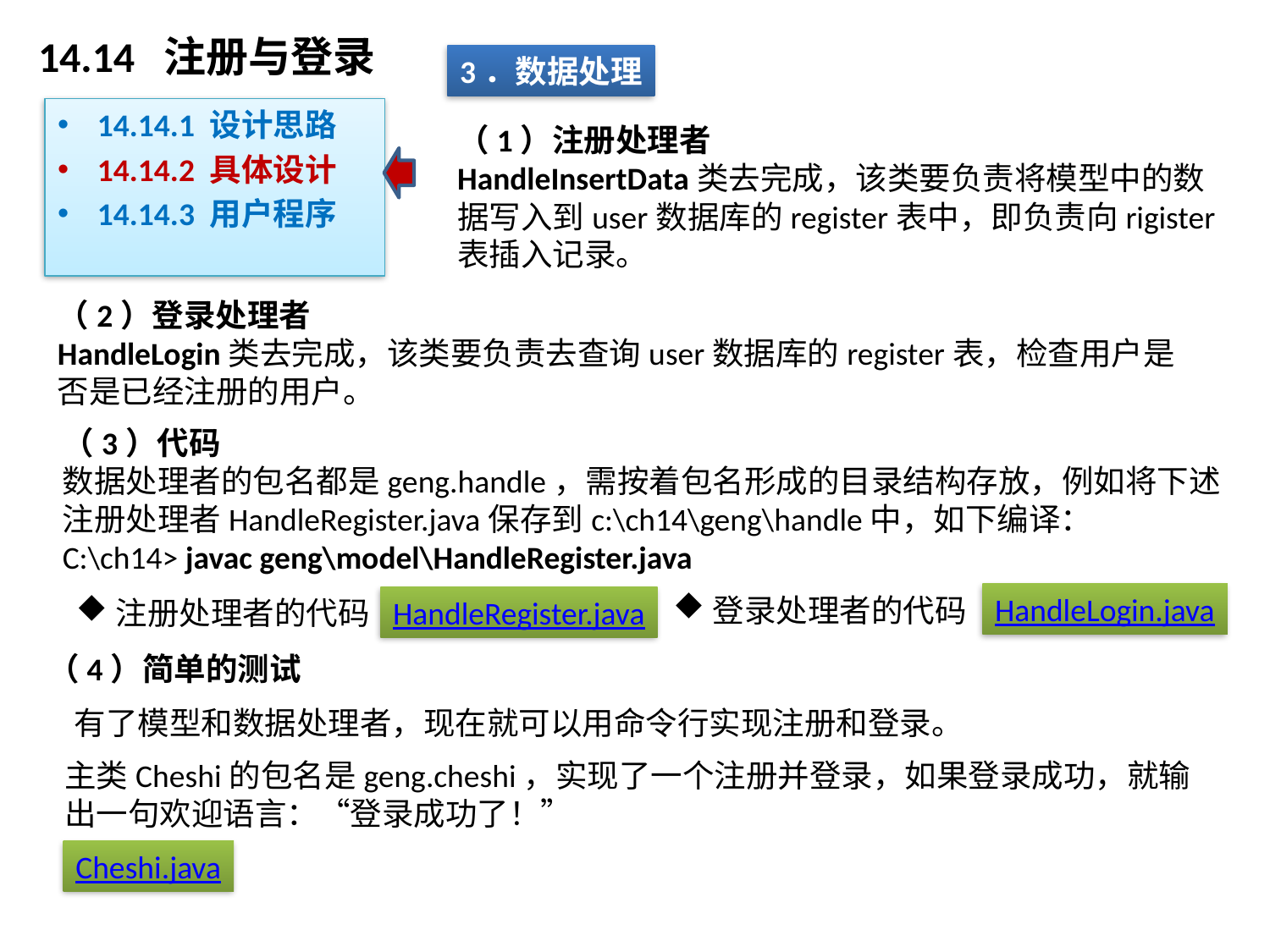

# 14.14  注册与登录
3．数据处理
14.14.1 设计思路
14.14.2 具体设计
14.14.3 用户程序
（1）注册处理者
HandleInsertData类去完成，该类要负责将模型中的数据写入到user数据库的register表中，即负责向rigister表插入记录。

（2）登录处理者
HandleLogin类去完成，该类要负责去查询user数据库的register表，检查用户是否是已经注册的用户。
（3）代码
数据处理者的包名都是geng.handle，需按着包名形成的目录结构存放，例如将下述注册处理者HandleRegister.java保存到c:\ch14\geng\handle中，如下编译：
C:\ch14> javac geng\model\HandleRegister.java
HandleLogin.java
登录处理者的代码
注册处理者的代码
HandleRegister.java
（4）简单的测试
有了模型和数据处理者，现在就可以用命令行实现注册和登录。
主类Cheshi的包名是geng.cheshi，实现了一个注册并登录，如果登录成功，就输出一句欢迎语言：“登录成功了！”
Cheshi.java